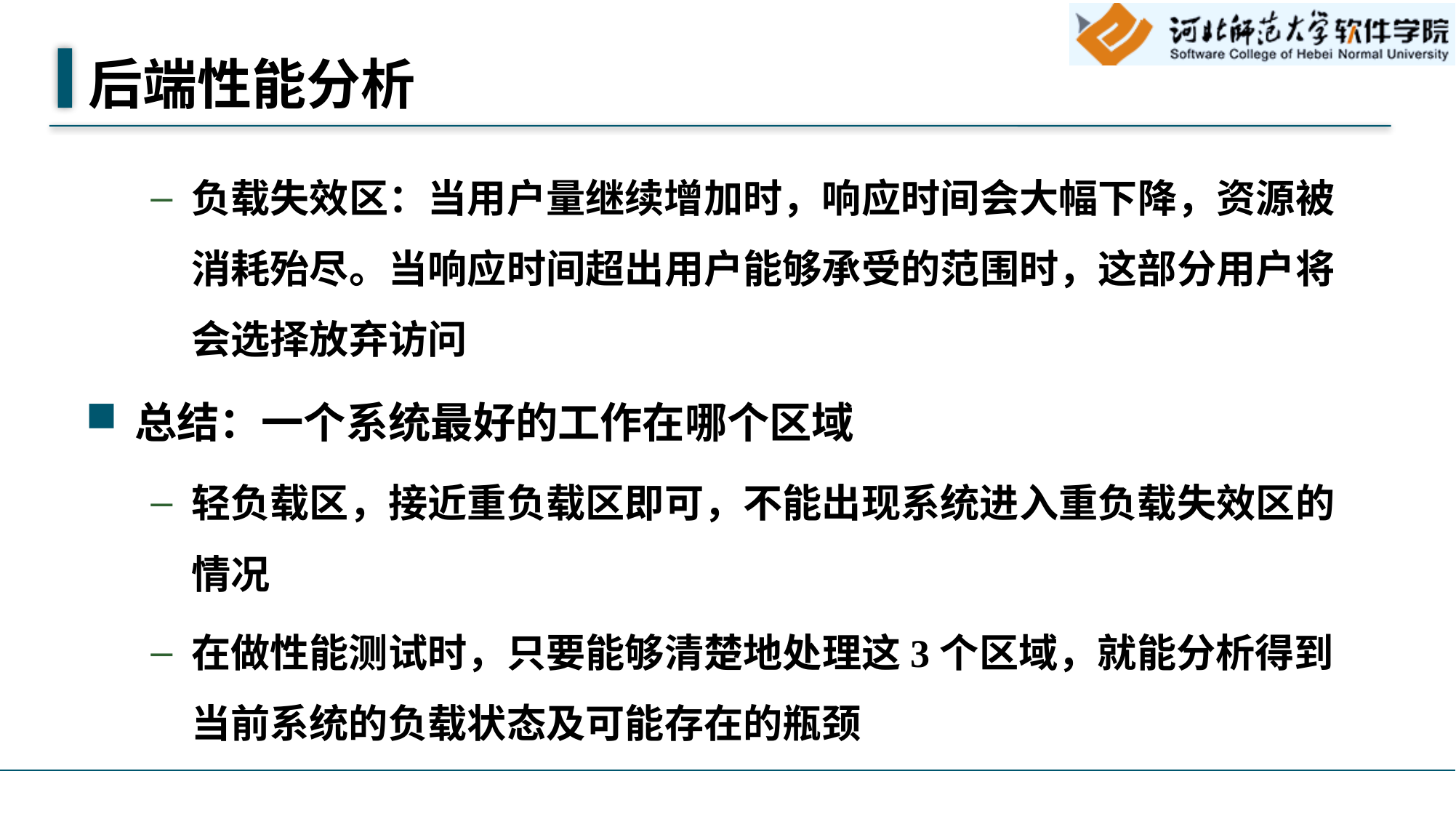

# 后端性能分析
负载失效区：当用户量继续增加时，响应时间会大幅下降，资源被消耗殆尽。当响应时间超出用户能够承受的范围时，这部分用户将会选择放弃访问
总结：一个系统最好的工作在哪个区域
轻负载区，接近重负载区即可，不能出现系统进入重负载失效区的情况
在做性能测试时，只要能够清楚地处理这3个区域，就能分析得到当前系统的负载状态及可能存在的瓶颈